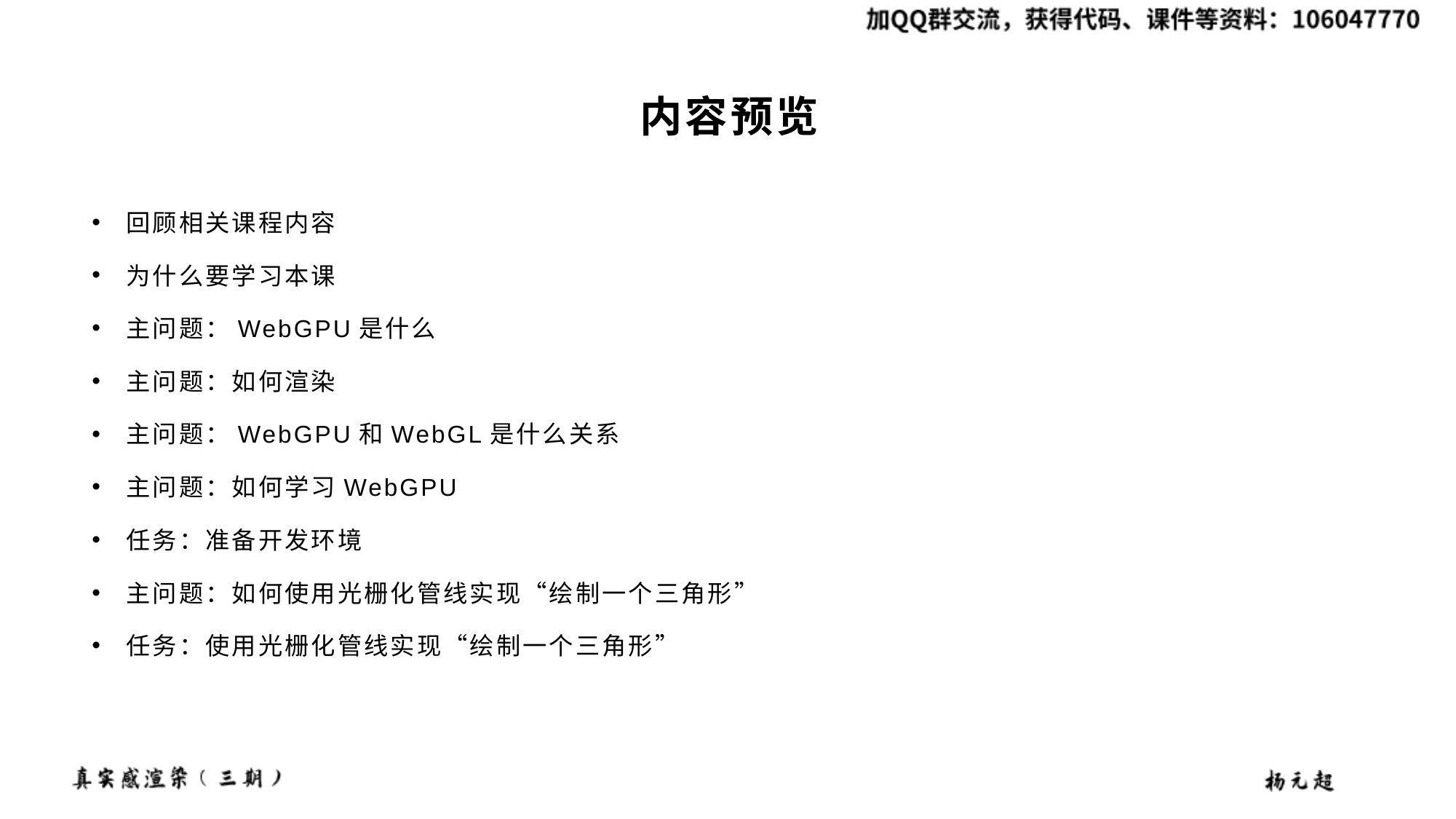

# 内容预览
回顾相关课程内容
为什么要学习本课
主问题：WebGPU是什么
主问题：如何渲染
主问题：WebGPU和WebGL是什么关系
主问题：如何学习WebGPU
任务：准备开发环境
主问题：如何使用光栅化管线实现“绘制一个三角形”
任务：使用光栅化管线实现“绘制一个三角形”